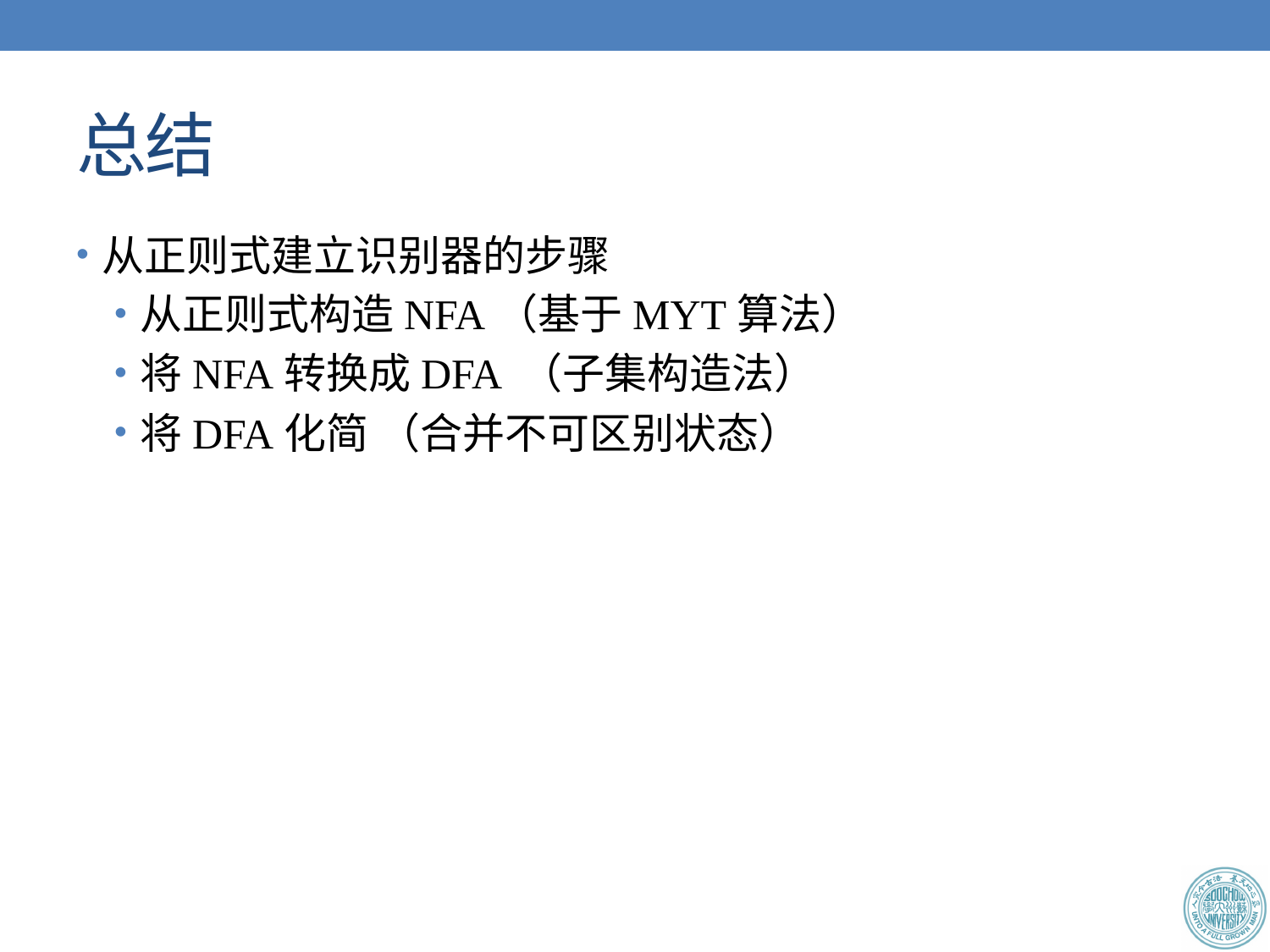

# 总结
从正则式建立识别器的步骤
从正则式构造NFA（基于MYT算法）
将NFA转换成DFA （子集构造法）
将DFA化简 （合并不可区别状态）